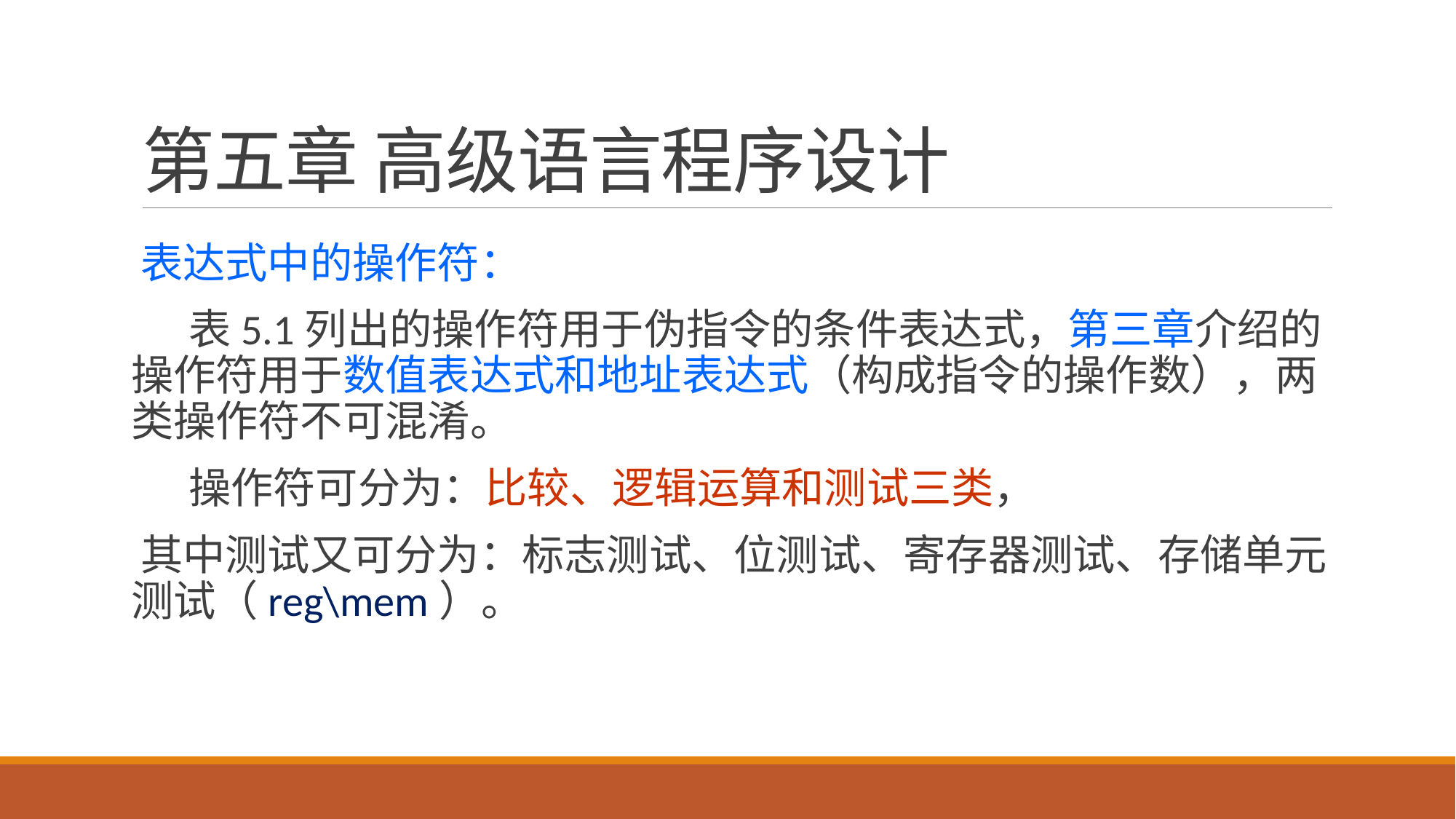

# 第五章 高级语言程序设计
表达式中的操作符：
    表5.1列出的操作符用于伪指令的条件表达式，第三章介绍的操作符用于数值表达式和地址表达式（构成指令的操作数），两类操作符不可混淆。
    操作符可分为：比较、逻辑运算和测试三类，
其中测试又可分为：标志测试、位测试、寄存器测试、存储单元测试（reg\mem）。